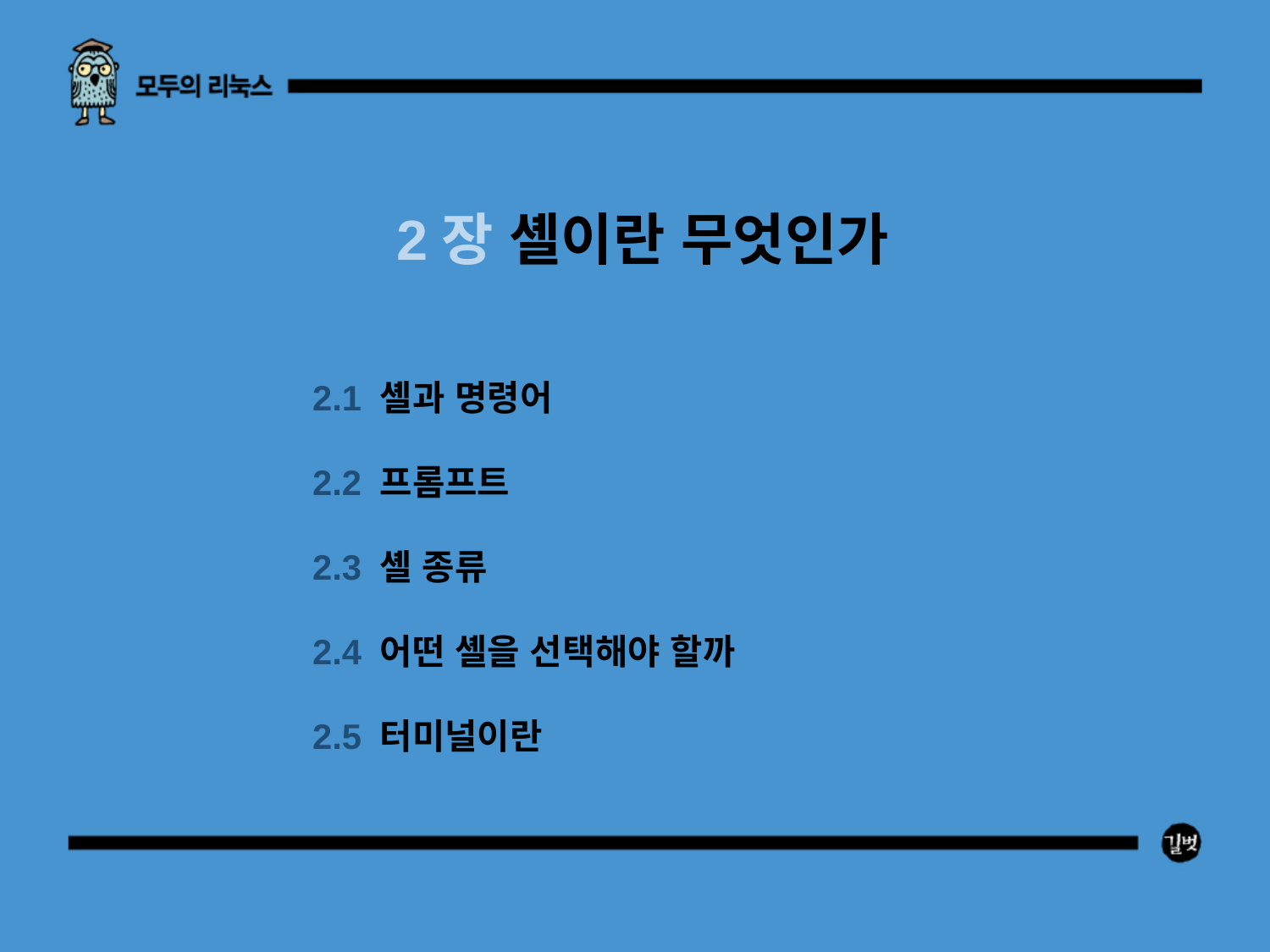

2장 셸이란 무엇인가
2.1 셸과 명령어
2.2 프롬프트
2.3 셸 종류
2.4 어떤 셸을 선택해야 할까
2.5 터미널이란